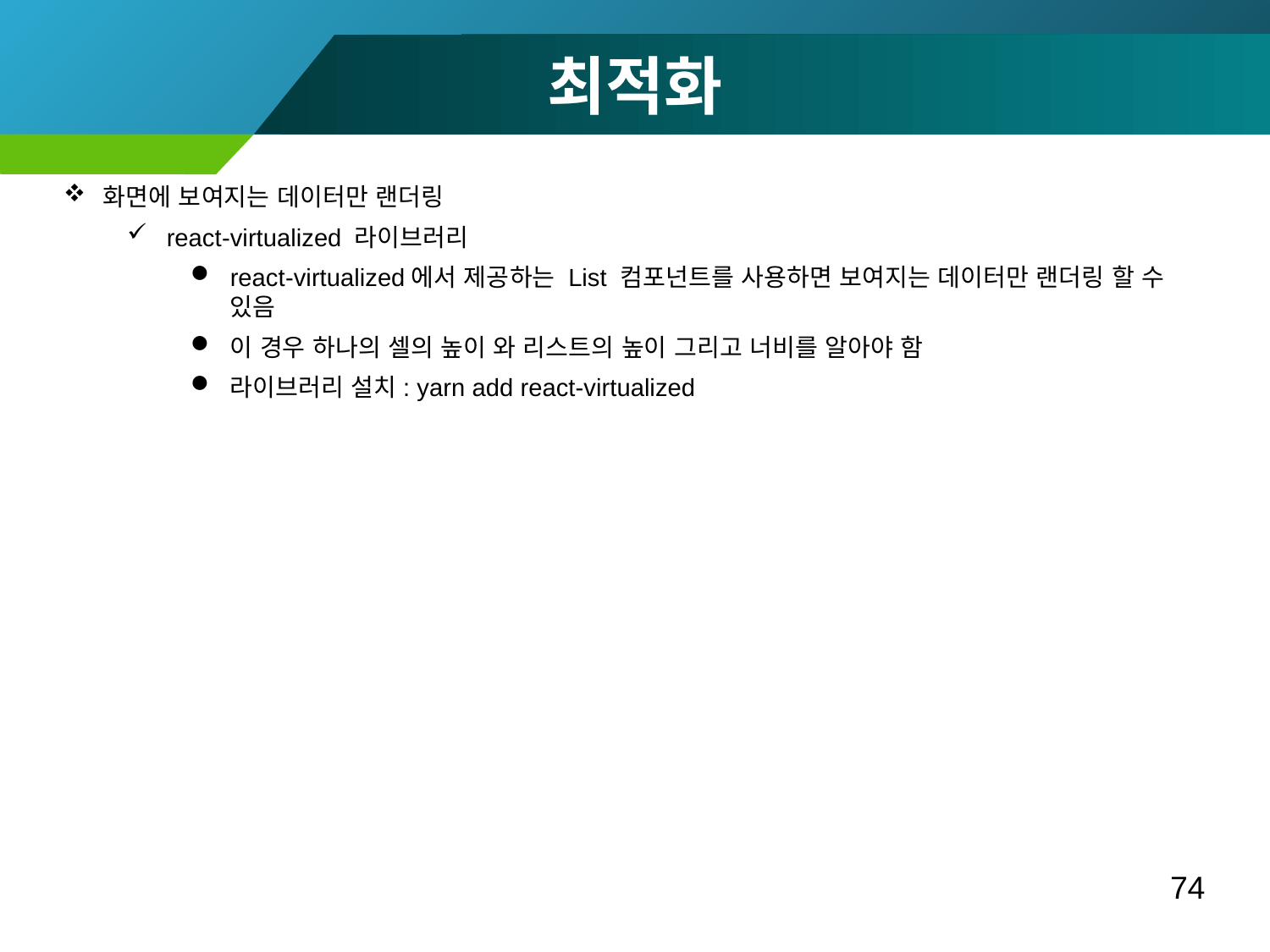

최적화
화면에 보여지는 데이터만 랜더링
react-virtualized 라이브러리
react-virtualized에서 제공하는 List 컴포넌트를 사용하면 보여지는 데이터만 랜더링 할 수 있음
이 경우 하나의 셀의 높이 와 리스트의 높이 그리고 너비를 알아야 함
라이브러리 설치: yarn add react-virtualized
74